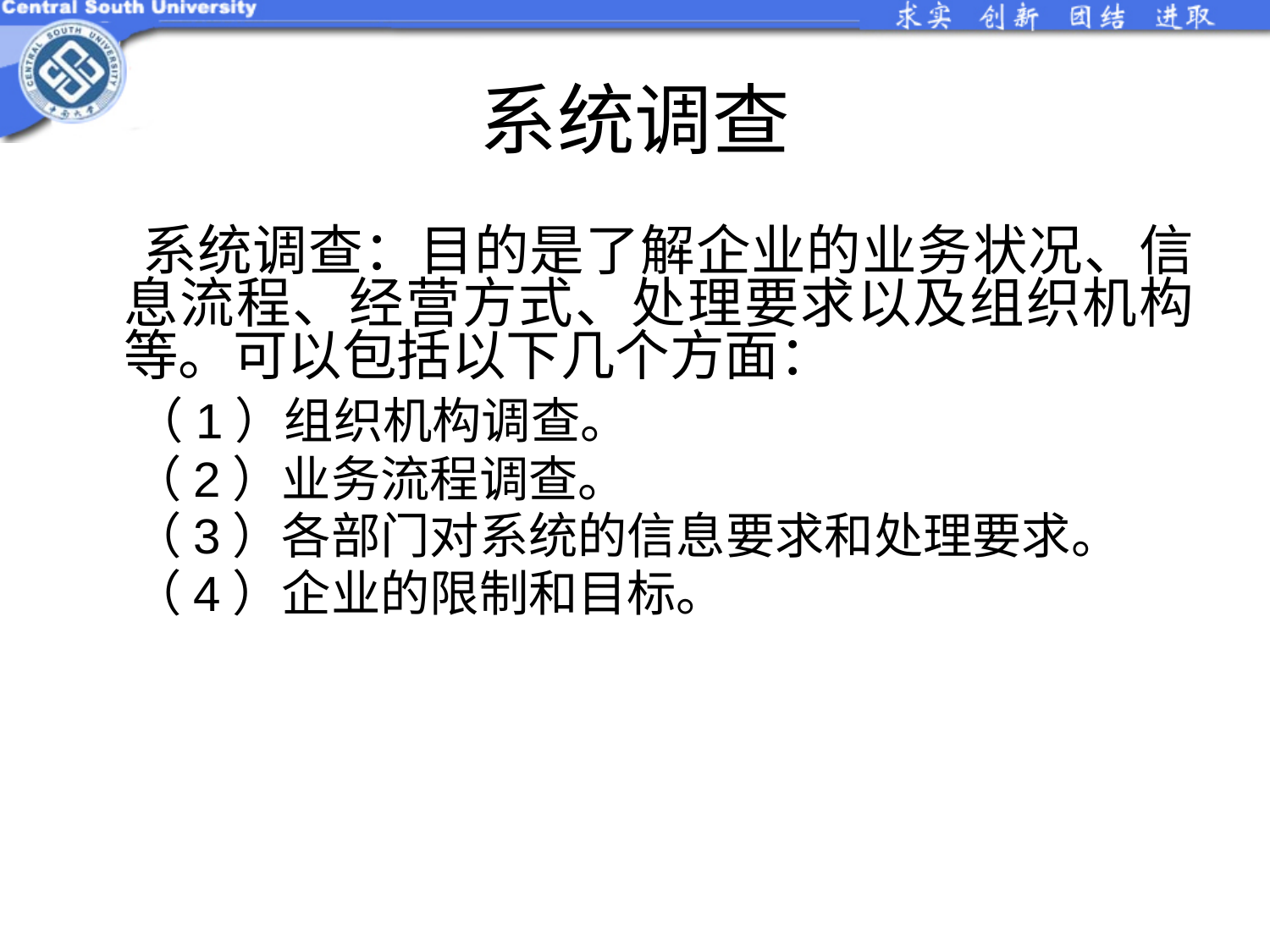

# 系统调查
    系统调查：目的是了解企业的业务状况、信息流程、经营方式、处理要求以及组织机构等。可以包括以下几个方面：
    （1）组织机构调查。
    （2）业务流程调查。
    （3）各部门对系统的信息要求和处理要求。
    （4）企业的限制和目标。